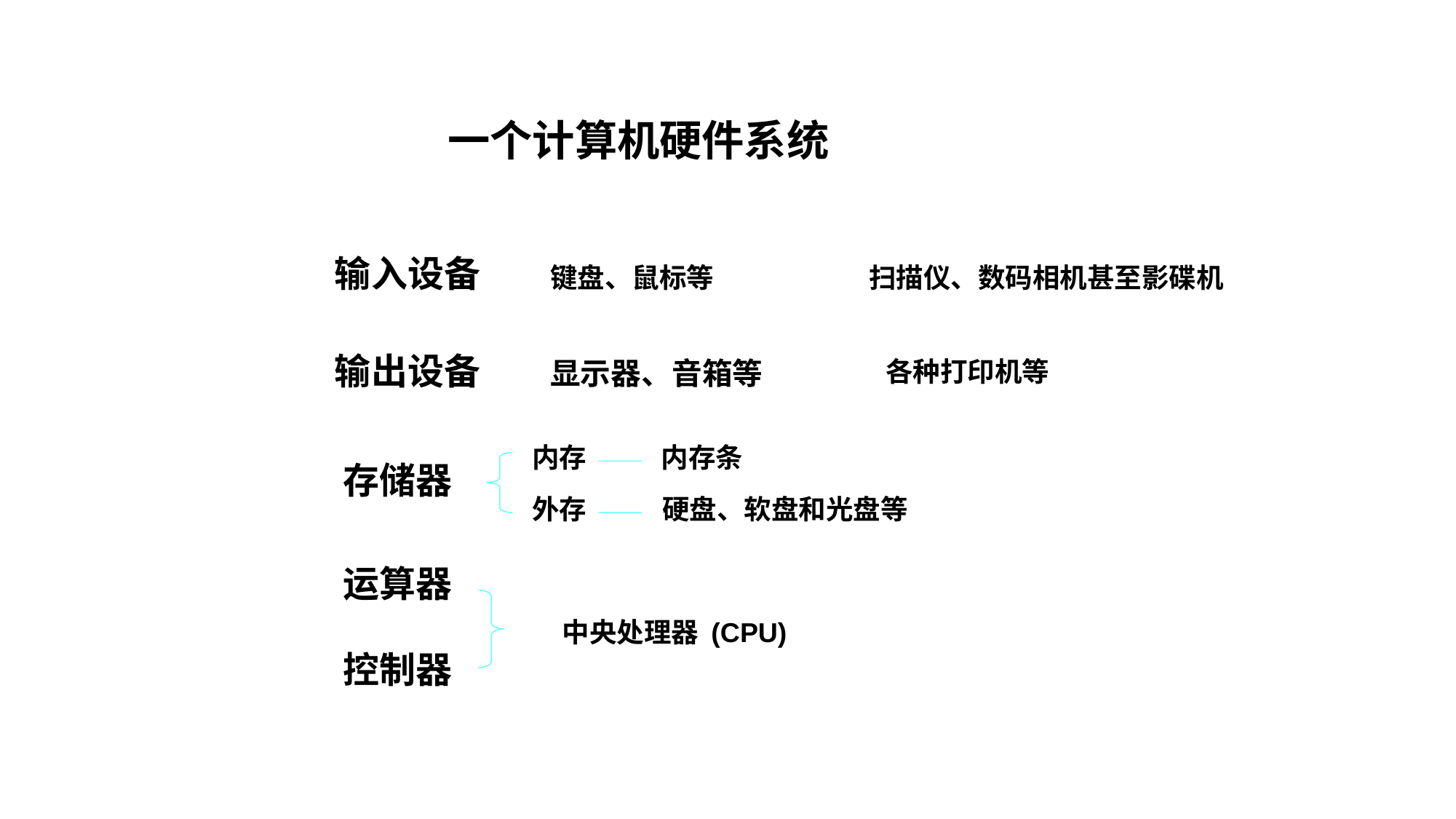

一个计算机硬件系统
输入设备
键盘、鼠标等
扫描仪、数码相机甚至影碟机
输出设备
显示器、音箱等
各种打印机等
内存
内存条
存储器

硬盘、软盘和光盘等
外存

运算器

中央处理器 (CPU)
控制器